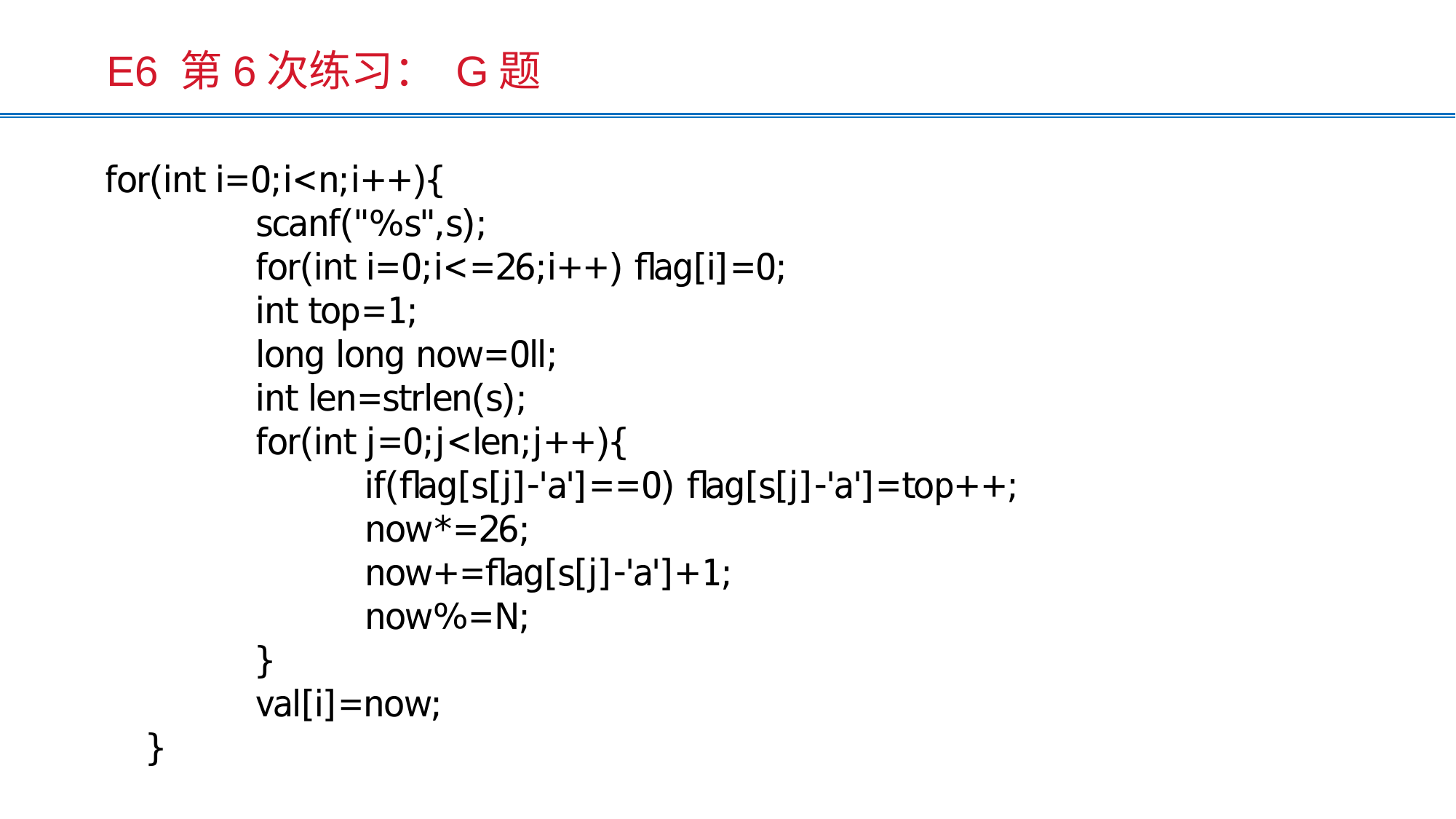

E6 第6次练习： G题
      for(int i=0;i<n;i++){
		scanf("%s",s);
		for(int i=0;i<=26;i++) flag[i]=0;
		int top=1;
		long long now=0ll;
		int len=strlen(s);
		for(int j=0;j<len;j++){
			if(flag[s[j]-'a']==0) flag[s[j]-'a']=top++;
			now*=26;
			now+=flag[s[j]-'a']+1;
			now%=N;
		}
		val[i]=now;
	}